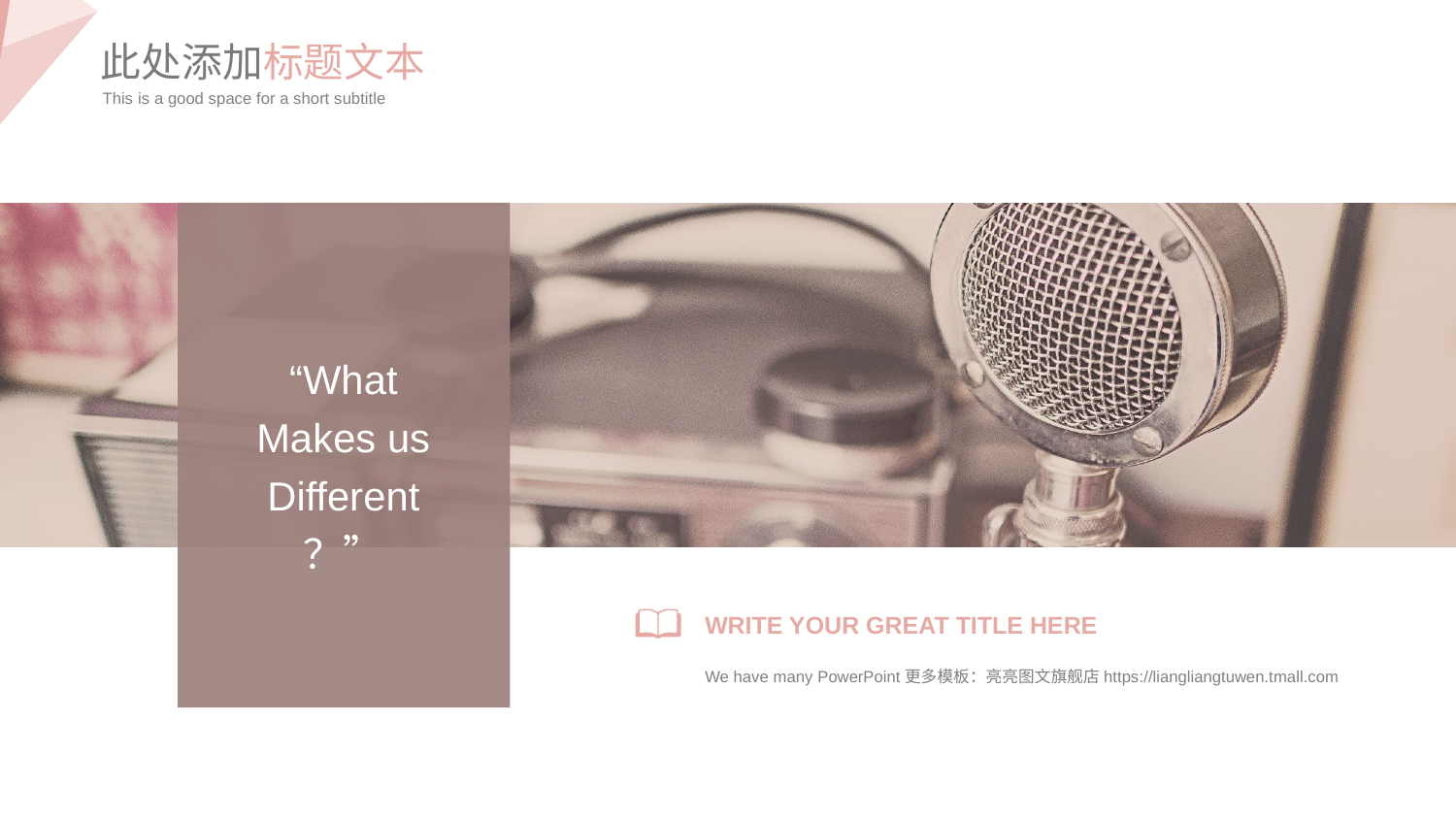

此处添加标题文本
This is a good space for a short subtitle

“What
Makes us
Different
？”
WRITE YOUR GREAT TITLE HERE

We have many PowerPoint更多模板：亮亮图文旗舰店https://liangliangtuwen.tmall.com